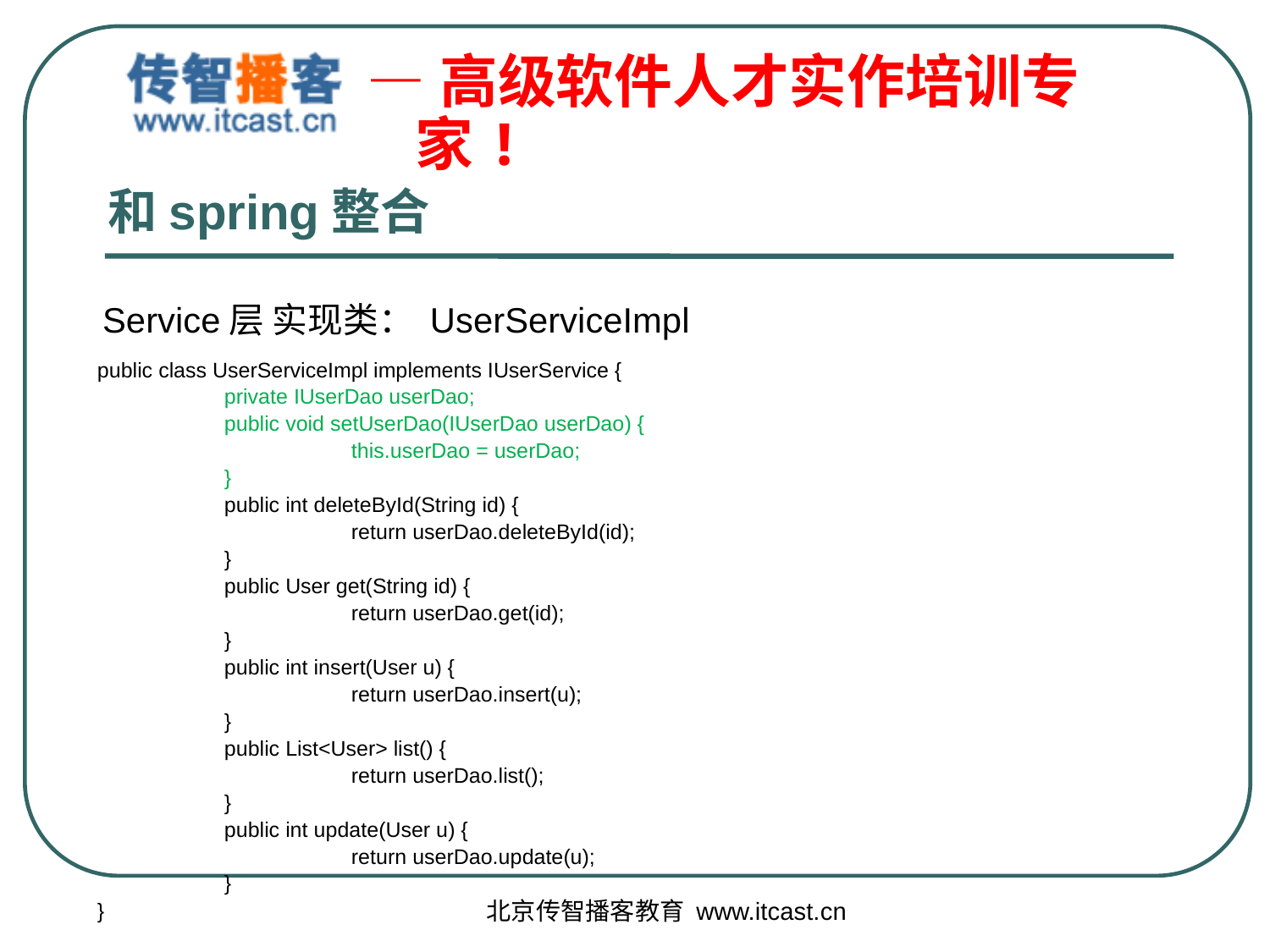

# 和spring整合
Service层 实现类： UserServiceImpl
public class UserServiceImpl implements IUserService {
	private IUserDao userDao;
	public void setUserDao(IUserDao userDao) {
		this.userDao = userDao;
	}
	public int deleteById(String id) {
		return userDao.deleteById(id);
	}
	public User get(String id) {
		return userDao.get(id);
	}
	public int insert(User u) {
		return userDao.insert(u);
	}
	public List<User> list() {
		return userDao.list();
	}
	public int update(User u) {
		return userDao.update(u);
	}
}
北京传智播客教育 www.itcast.cn